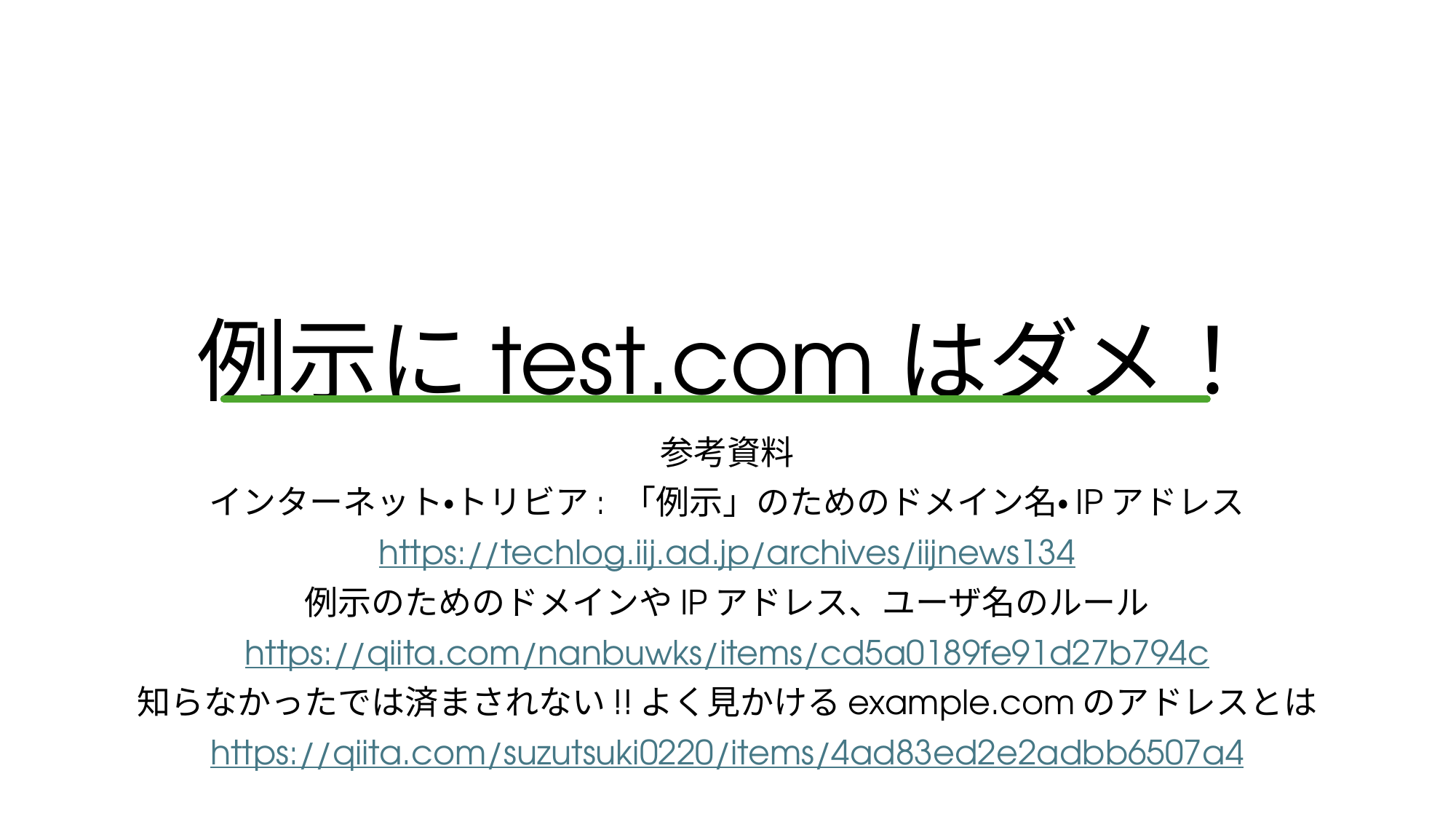

# 例示にtest.comはダメ！
参考資料
インターネット・トリビア: 「例示」のためのドメイン名・IPアドレス
https://techlog.iij.ad.jp/archives/iijnews134
例示のためのドメインやIPアドレス、ユーザ名のルール
https://qiita.com/nanbuwks/items/cd5a0189fe91d27b794c
知らなかったでは済まされない!!よく見かけるexample.comのアドレスとは
https://qiita.com/suzutsuki0220/items/4ad83ed2e2adbb6507a4